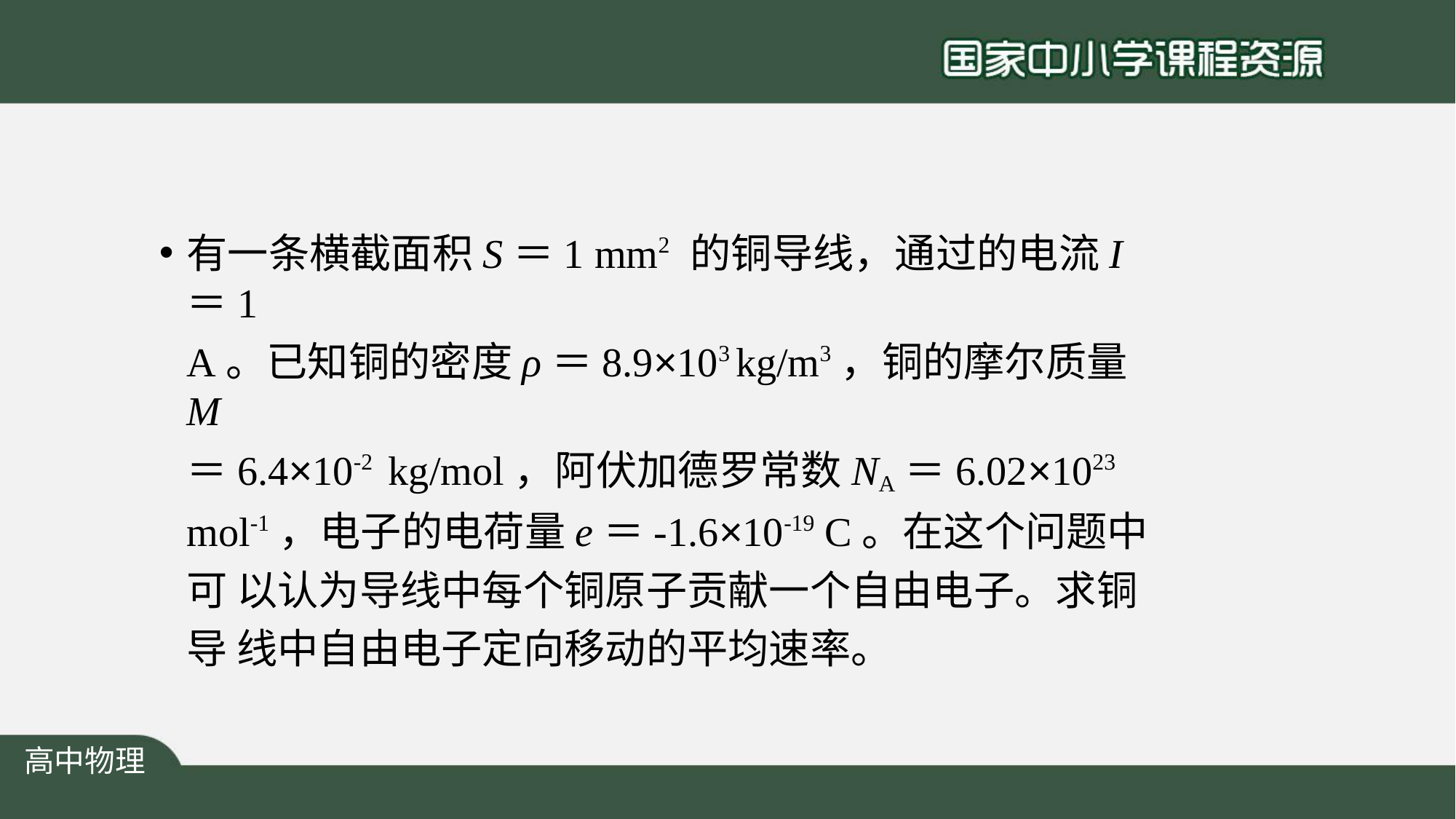

有一条横截面积S＝1 mm2 的铜导线，通过的电流I＝1
A。已知铜的密度ρ＝8.9×103 kg/m3，铜的摩尔质量M
＝6.4×10-2 kg/mol，阿伏加德罗常数NA＝6.02×1023  mol-1，电子的电荷量e＝-1.6×10-19 C。在这个问题中可 以认为导线中每个铜原子贡献一个自由电子。求铜导 线中自由电子定向移动的平均速率。
高中物理